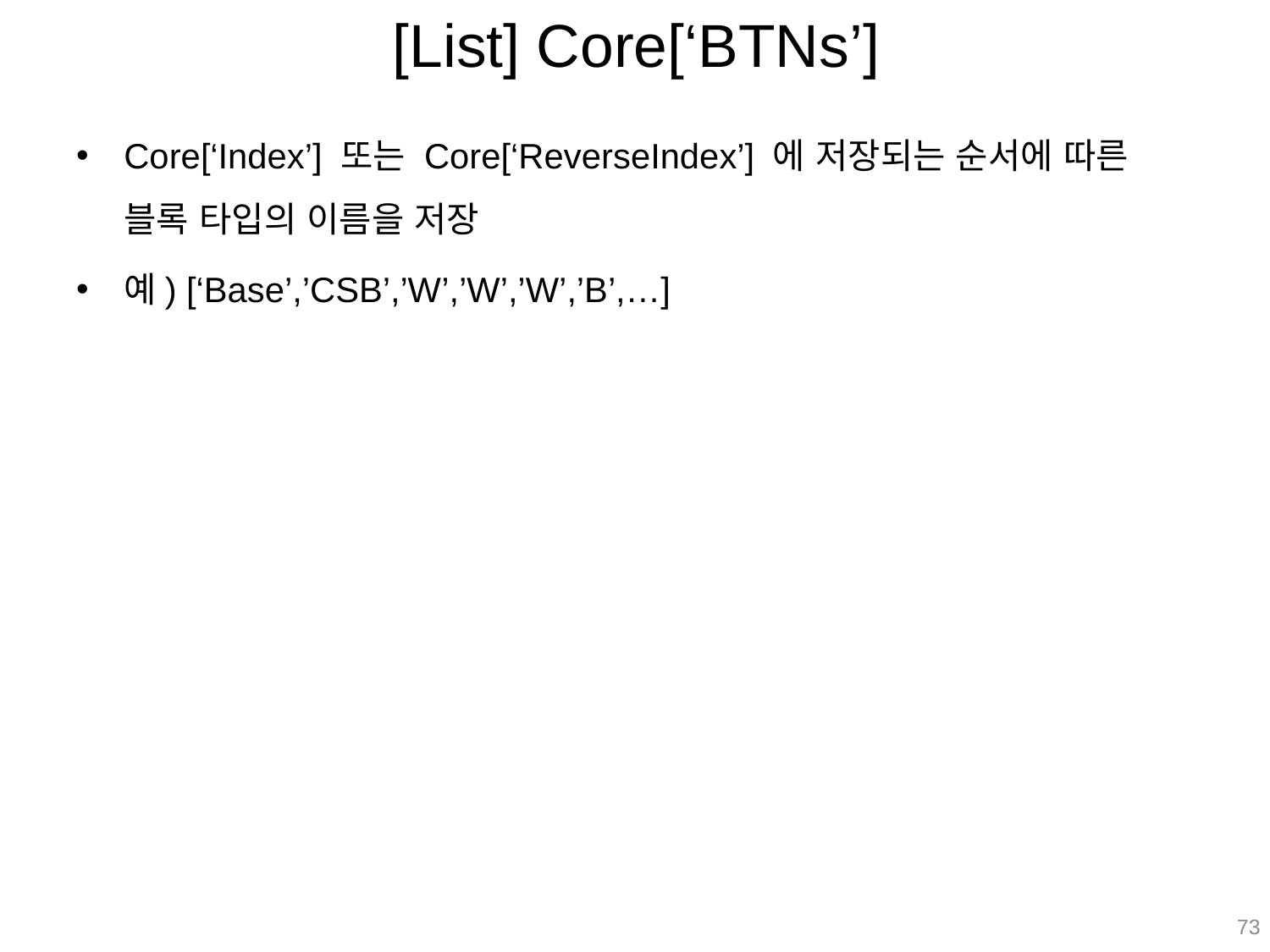

# [List] Core[‘BTNs’]
Core[‘Index’] 또는 Core[‘ReverseIndex’] 에 저장되는 순서에 따른 블록 타입의 이름을 저장
예) [‘Base’,’CSB’,’W’,’W’,’W’,’B’,…]

73